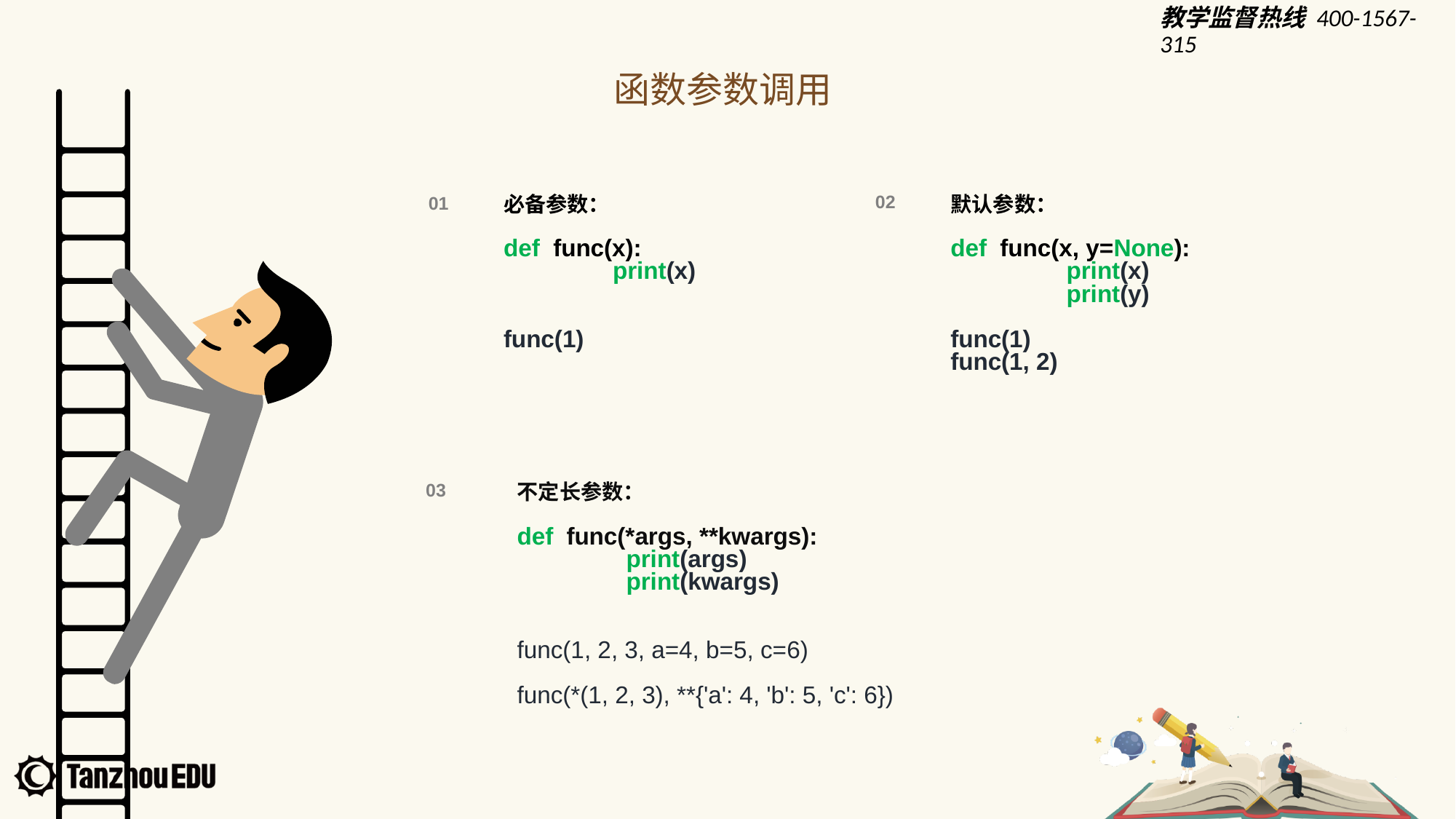

函数参数调用

01
必备参数：

def  func(x):
	print(x)

func(1)
02
默认参数：

def  func(x, y=None):
	 print(x)
	 print(y)

func(1)
func(1, 2)
03
不定长参数：

def  func(*args, **kwargs):
	print(args)
	print(kwargs)

func(1, 2, 3, a=4, b=5, c=6)

func(*(1, 2, 3), **{'a': 4, 'b': 5, 'c': 6})